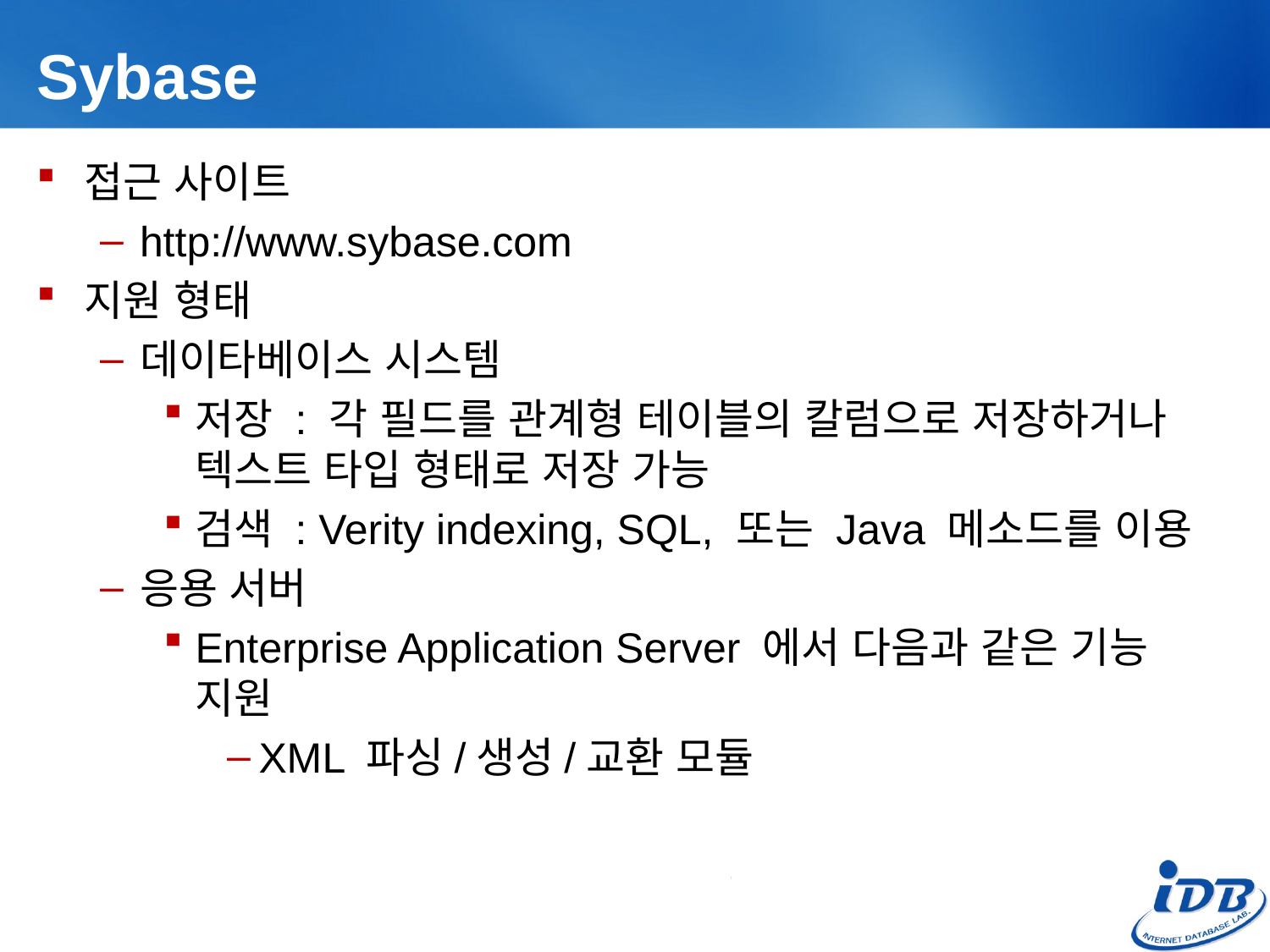

# Sybase
접근 사이트
http://www.sybase.com
지원 형태
데이타베이스 시스템
저장 : 각 필드를 관계형 테이블의 칼럼으로 저장하거나  텍스트 타입 형태로 저장 가능
검색 : Verity indexing, SQL, 또는 Java 메소드를 이용
응용 서버
Enterprise Application Server 에서 다음과 같은 기능 지원
XML 파싱/생성/교환 모듈